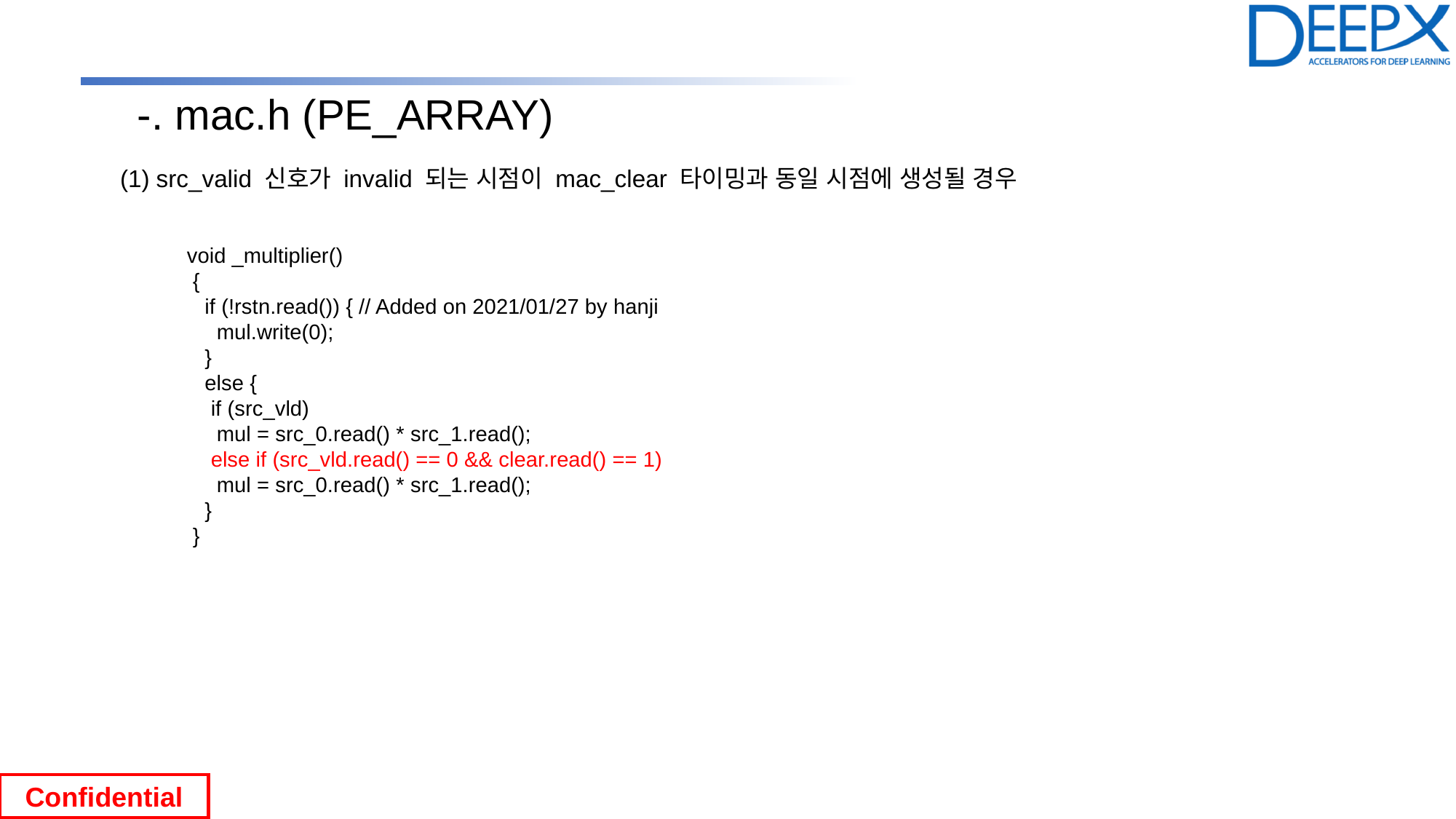

-. mac.h (PE_ARRAY)
 (1) src_valid 신호가 invalid 되는 시점이 mac_clear 타이밍과 동일 시점에 생성될 경우
 void _multiplier()
  {
    if (!rstn.read()) { // Added on 2021/01/27 by hanji
      mul.write(0);
    }
    else {
     if (src_vld)
      mul = src_0.read() * src_1.read();
     else if (src_vld.read() == 0 && clear.read() == 1)
      mul = src_0.read() * src_1.read();
    }
  }